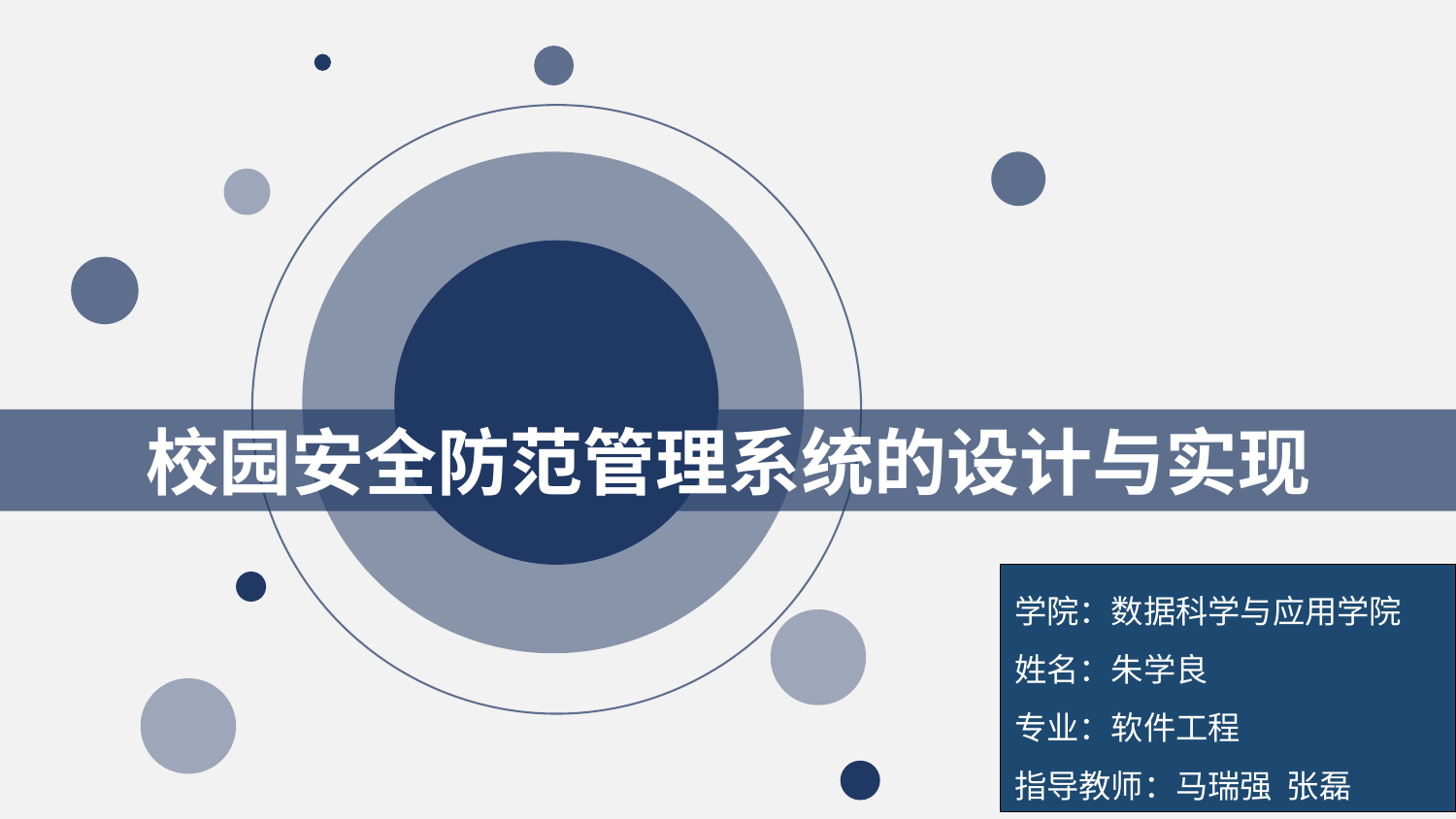

校园安全防范管理系统的设计与实现
学院：数据科学与应用学院
姓名：朱学良
专业：软件工程
指导教师：马瑞强  张磊